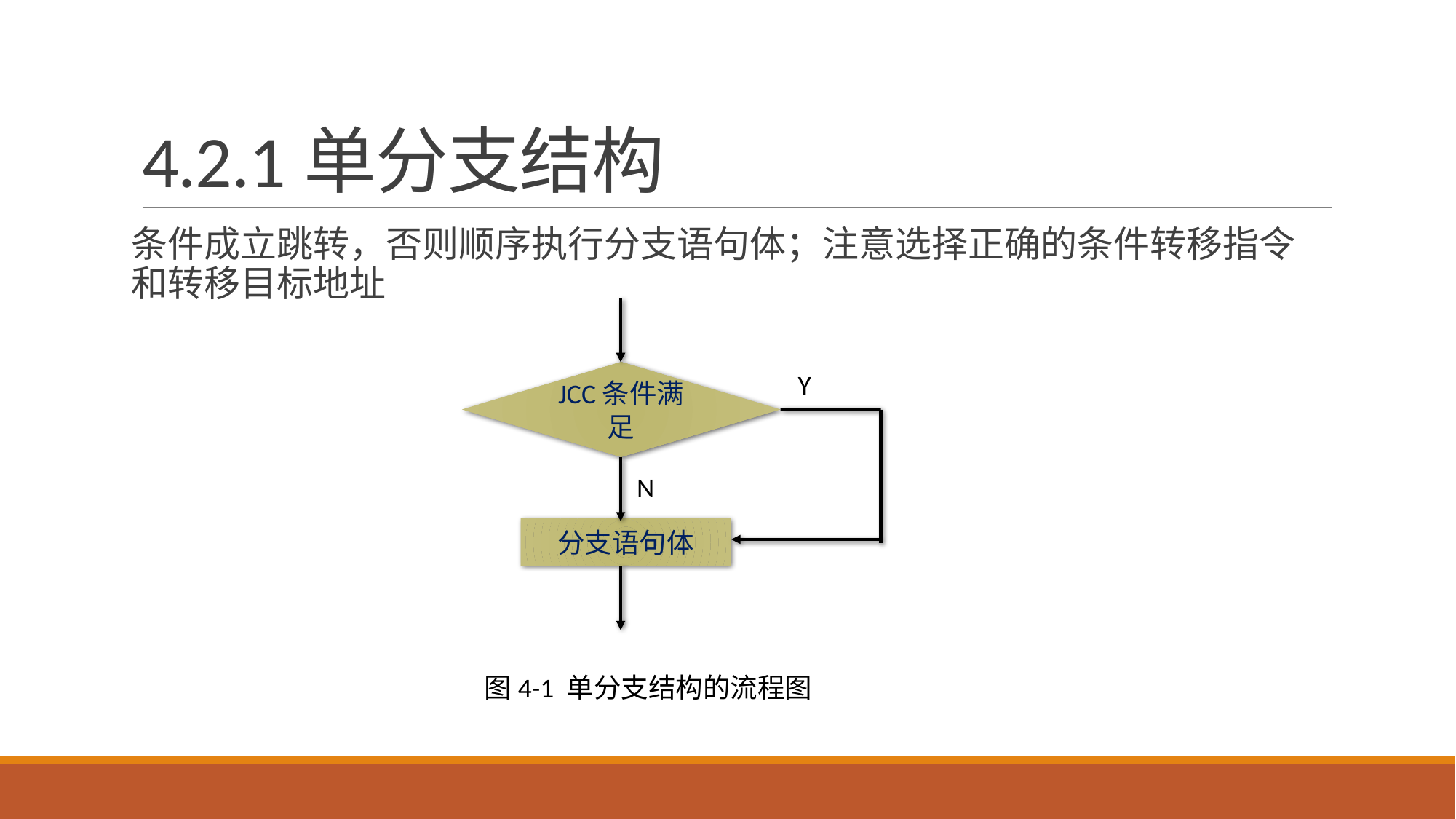

# 4.2.1单分支结构
条件成立跳转，否则顺序执行分支语句体；注意选择正确的条件转移指令和转移目标地址

JCC条件满足
Y
N
分支语句体
图4-1 单分支结构的流程图